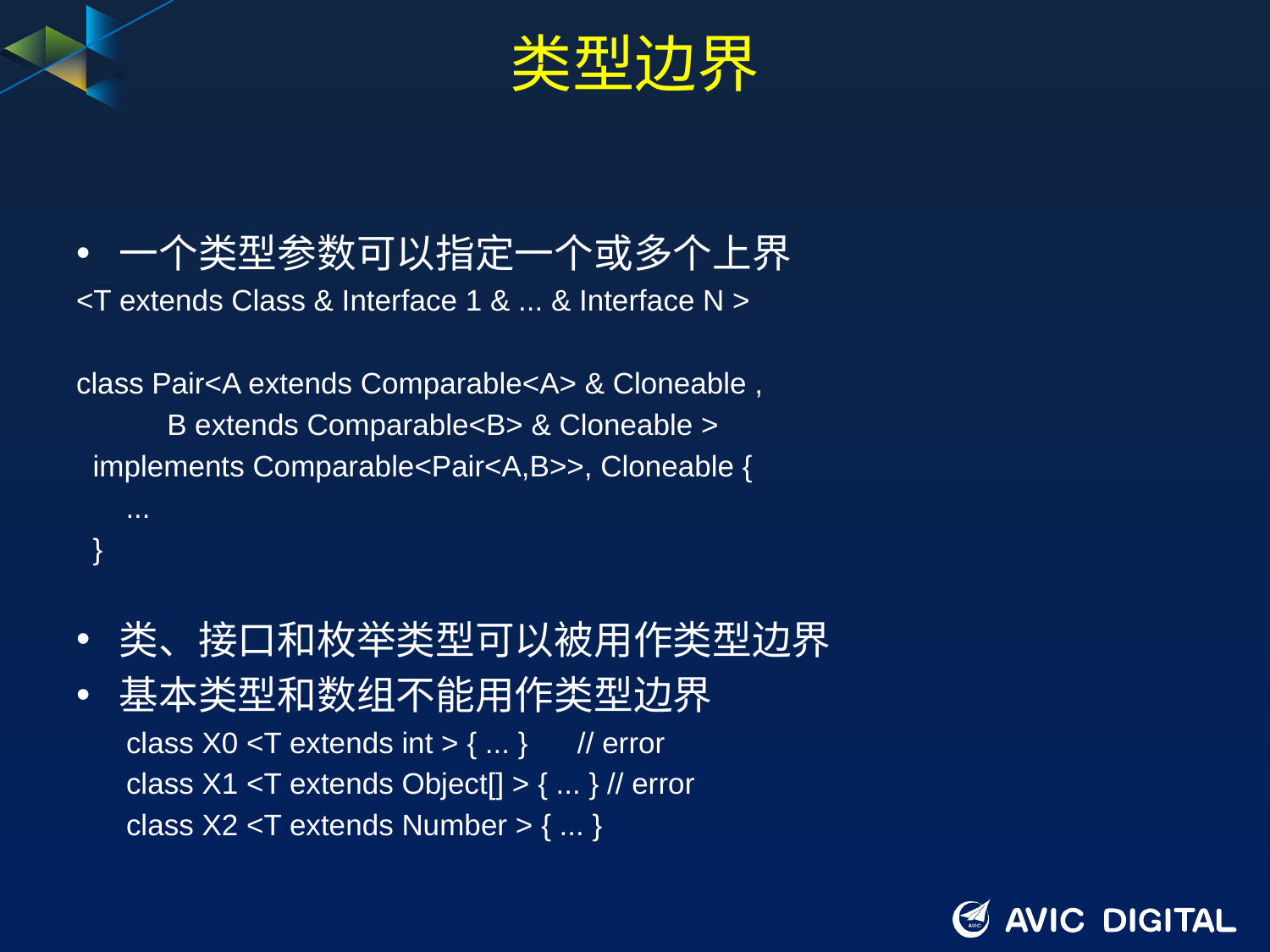

# 类型边界
一个类型参数可以指定一个或多个上界
<T extends Class & Interface 1 & ... & Interface N >

class Pair<A extends Comparable<A> & Cloneable ,
           B extends Comparable<B> & Cloneable >
  implements Comparable<Pair<A,B>>, Cloneable {
      ...
  }

类、接口和枚举类型可以被用作类型边界
基本类型和数组不能用作类型边界
class X0 <T extends int > { ... }      // error
class X1 <T extends Object[] > { ... } // error
class X2 <T extends Number > { ... }